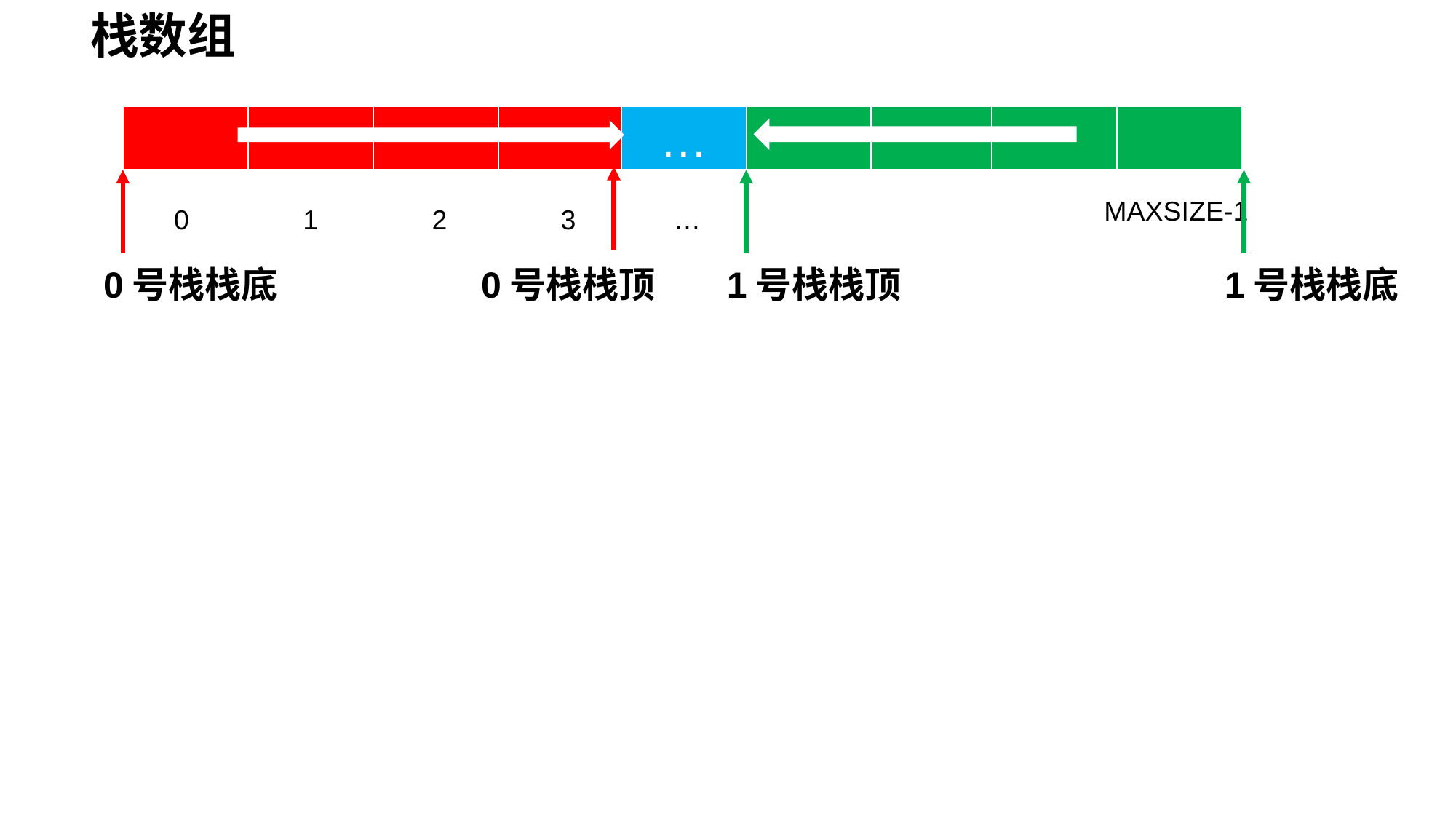

栈数组

…

MAXSIZE-1
0
1
2
3
…
0号栈栈底
0号栈栈顶
1号栈栈顶
1号栈栈底